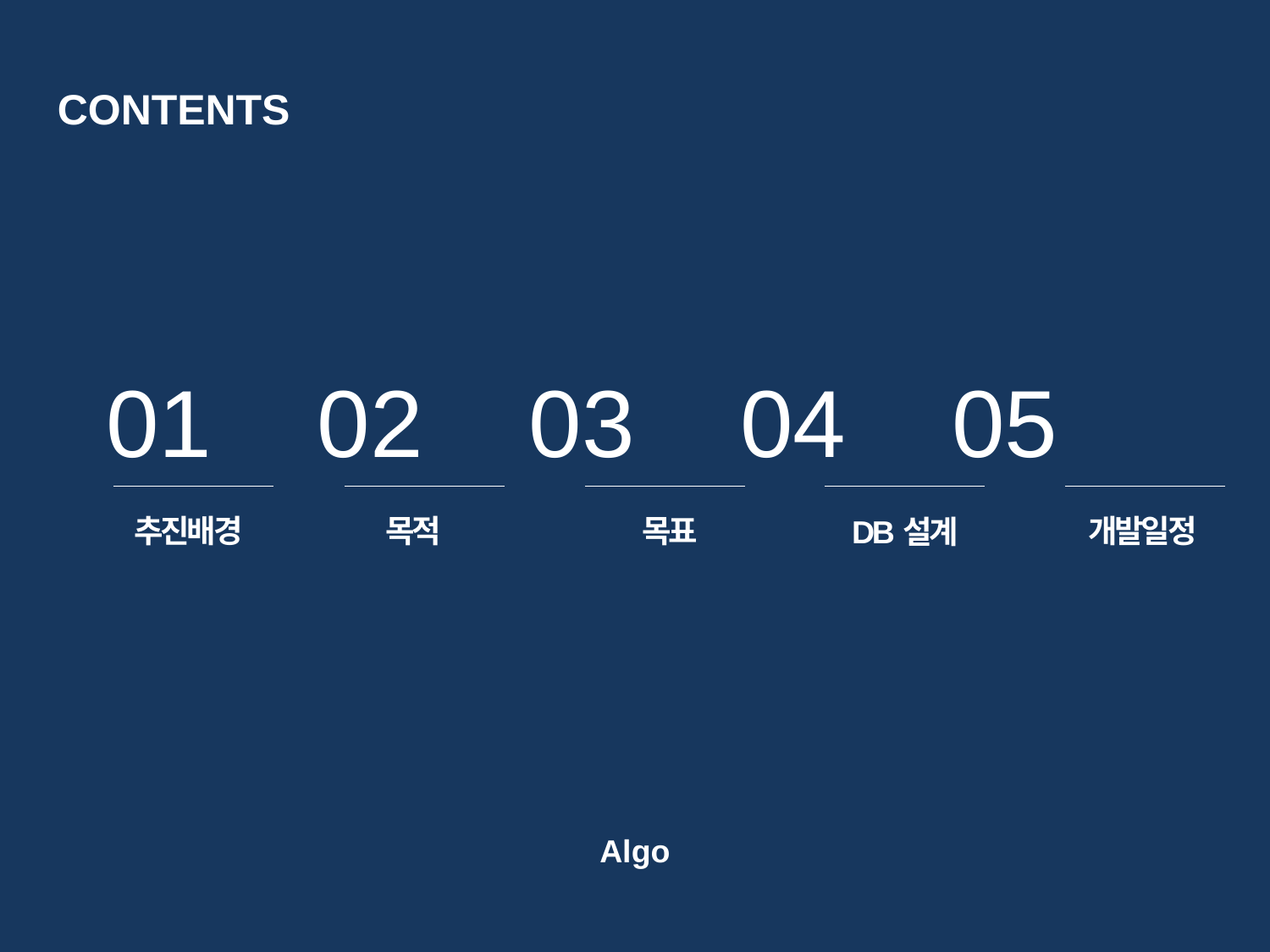

CONTENTS
01    02    03    04    05
추진배경
목적
목표
개발일정
DB설계
Algo